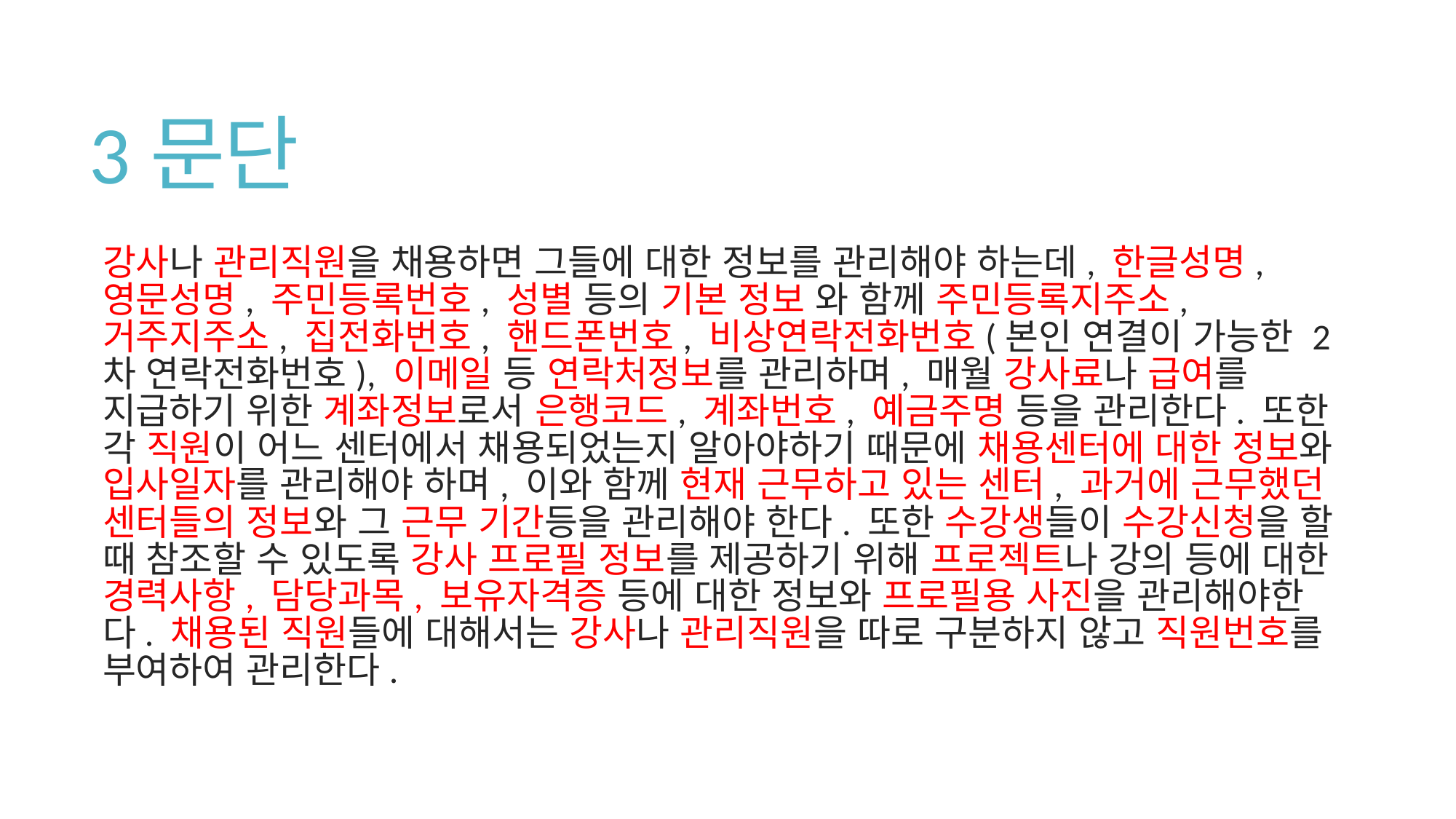

# 3문단
강사나 관리직원을 채용하면 그들에 대한 정보를 관리해야 하는데, 한글성명, 영문성명, 주민등록번호, 성별 등의 기본 정보 와 함께 주민등록지주소, 거주지주소, 집전화번호, 핸드폰번호, 비상연락전화번호(본인 연결이 가능한 2차 연락전화번호), 이메일 등 연락처정보를 관리하며, 매월 강사료나 급여를 지급하기 위한 계좌정보로서 은행코드, 계좌번호, 예금주명 등을 관리한다. 또한 각 직원이 어느 센터에서 채용되었는지 알아야하기 때문에 채용센터에 대한 정보와 입사일자를 관리해야 하며, 이와 함께 현재 근무하고 있는 센터, 과거에 근무했던 센터들의 정보와 그 근무 기간등을 관리해야 한다. 또한 수강생들이 수강신청을 할 때 참조할 수 있도록 강사 프로필 정보를 제공하기 위해 프로젝트나 강의 등에 대한 경력사항, 담당과목, 보유자격증 등에 대한 정보와 프로필용 사진을 관리해야한다. 채용된 직원들에 대해서는 강사나 관리직원을 따로 구분하지 않고 직원번호를 부여하여 관리한다.